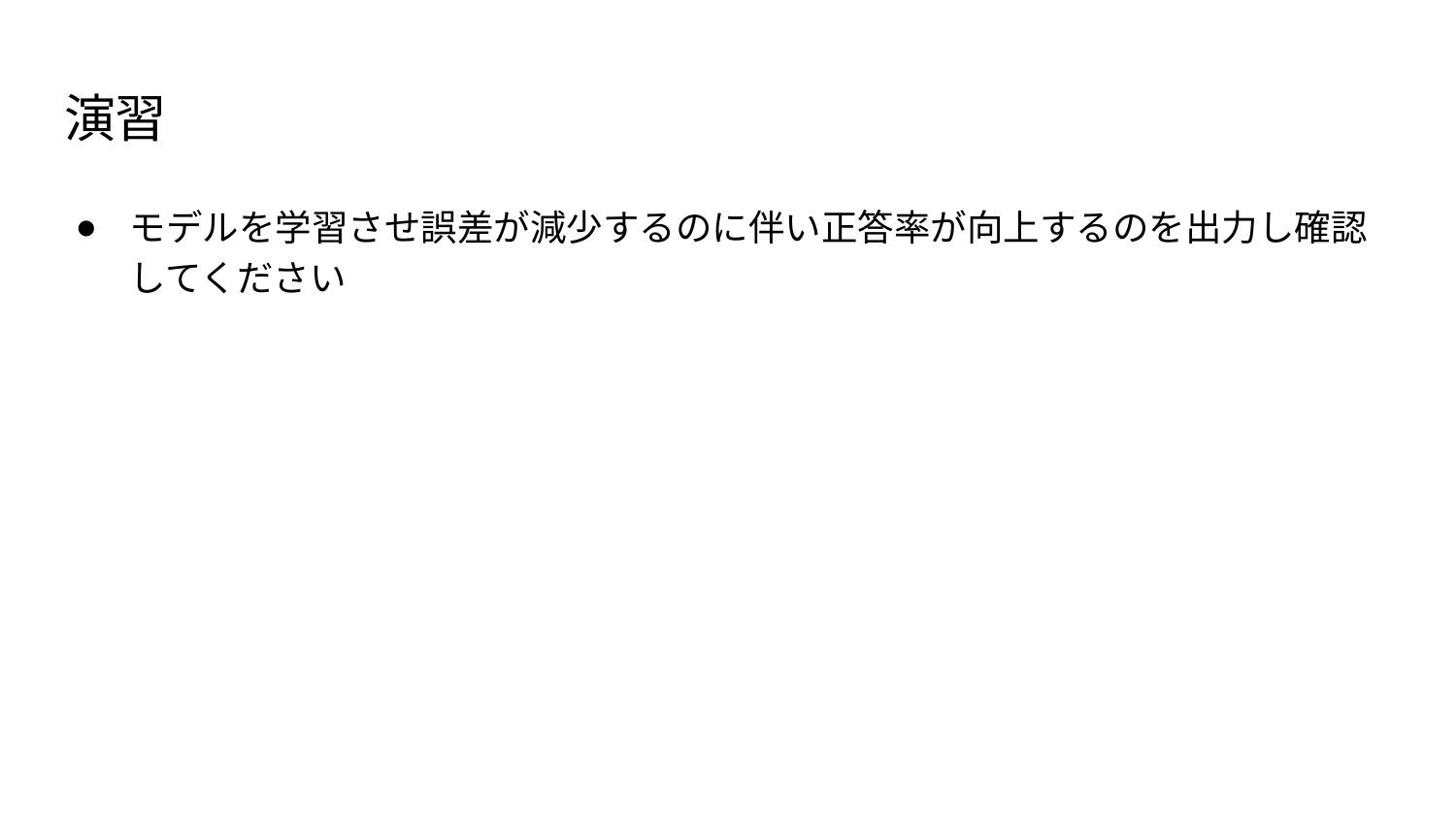

# 演習
モデルを学習させ誤差が減少するのに伴い正答率が向上するのを出力し確認してください